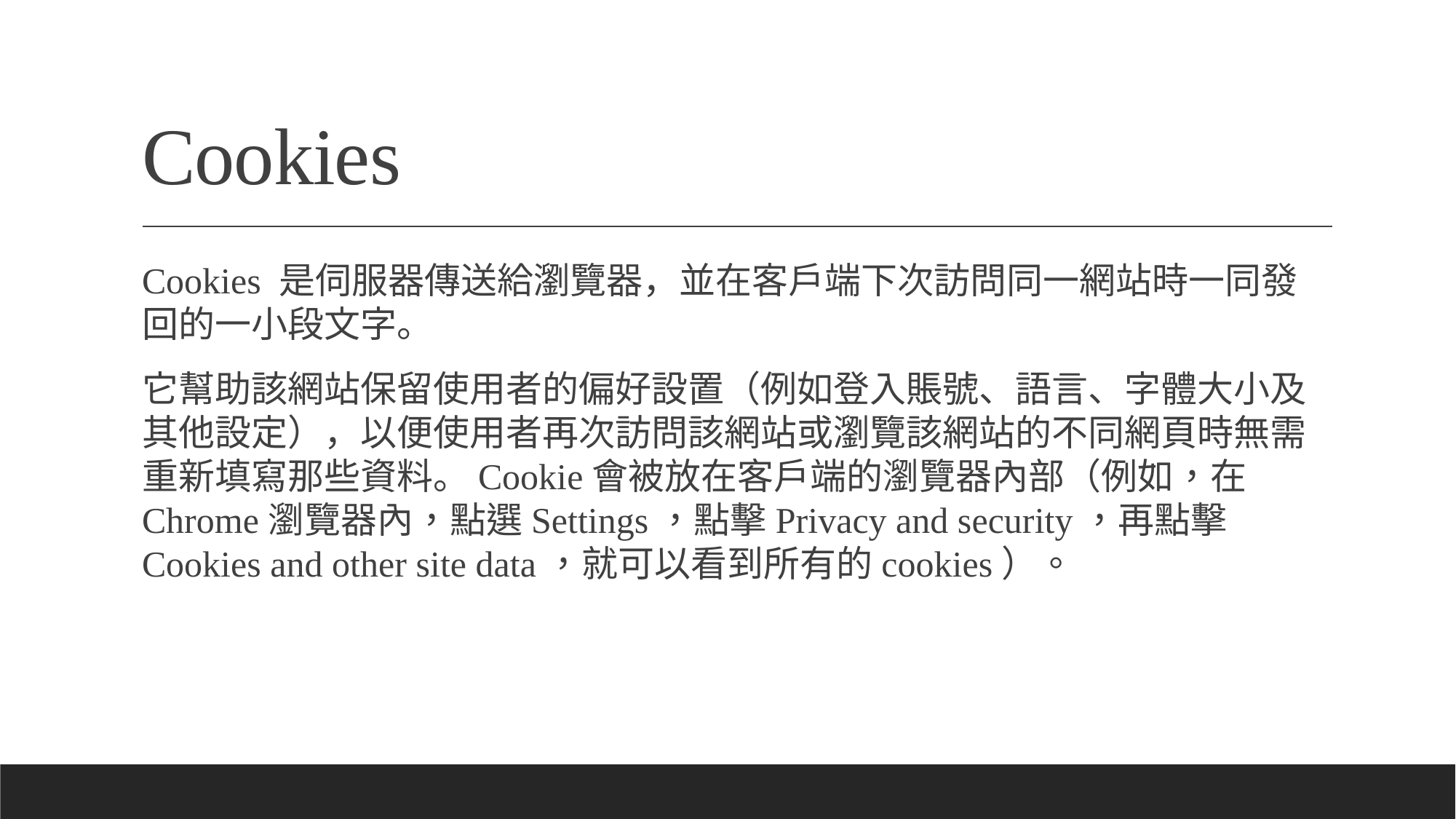

# Cookies
Cookies 是伺服器傳送給瀏覽器，並在客戶端下次訪問同一網站時一同發回的一小段文字。
它幫助該網站保留使用者的偏好設置（例如登入賬號、語言、字體大小及其他設定），以便使用者再次訪問該網站或瀏覽該網站的不同網頁時無需重新填寫那些資料。Cookie會被放在客戶端的瀏覽器內部（例如，在Chrome瀏覽器內，點選Settings，點擊Privacy and security，再點擊Cookies and other site data，就可以看到所有的cookies）。